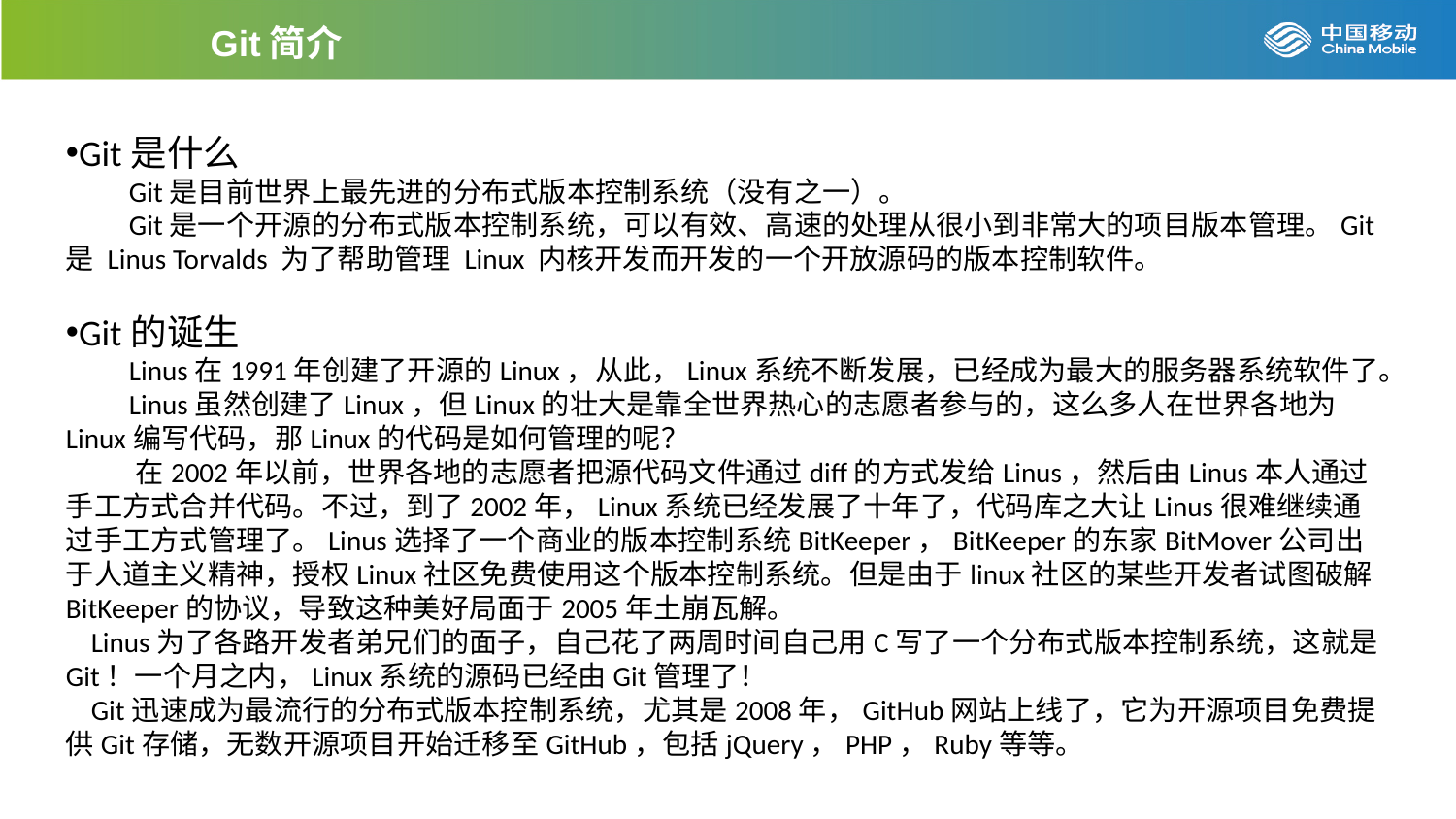

Git简介
Git是什么
          Git是目前世界上最先进的分布式版本控制系统（没有之一）。
          Git是一个开源的分布式版本控制系统，可以有效、高速的处理从很小到非常大的项目版本管理。Git 是 Linus Torvalds 为了帮助管理 Linux 内核开发而开发的一个开放源码的版本控制软件。

Git的诞生
          Linus在1991年创建了开源的Linux，从此，Linux系统不断发展，已经成为最大的服务器系统软件了。
          Linus虽然创建了Linux，但Linux的壮大是靠全世界热心的志愿者参与的，这么多人在世界各地为Linux编写代码，那Linux的代码是如何管理的呢？
          在2002年以前，世界各地的志愿者把源代码文件通过diff的方式发给Linus，然后由Linus本人通过手工方式合并代码。不过，到了2002年，Linux系统已经发展了十年了，代码库之大让Linus很难继续通过手工方式管理了。Linus选择了一个商业的版本控制系统BitKeeper，BitKeeper的东家BitMover公司出于人道主义精神，授权Linux社区免费使用这个版本控制系统。但是由于linux社区的某些开发者试图破解BitKeeper的协议，导致这种美好局面于2005年土崩瓦解。
    Linus为了各路开发者弟兄们的面子，自己花了两周时间自己用C写了一个分布式版本控制系统，这就是Git！一个月之内，Linux系统的源码已经由Git管理了！
    Git迅速成为最流行的分布式版本控制系统，尤其是2008年，GitHub网站上线了，它为开源项目免费提供Git存储，无数开源项目开始迁移至GitHub，包括jQuery，PHP，Ruby等等。